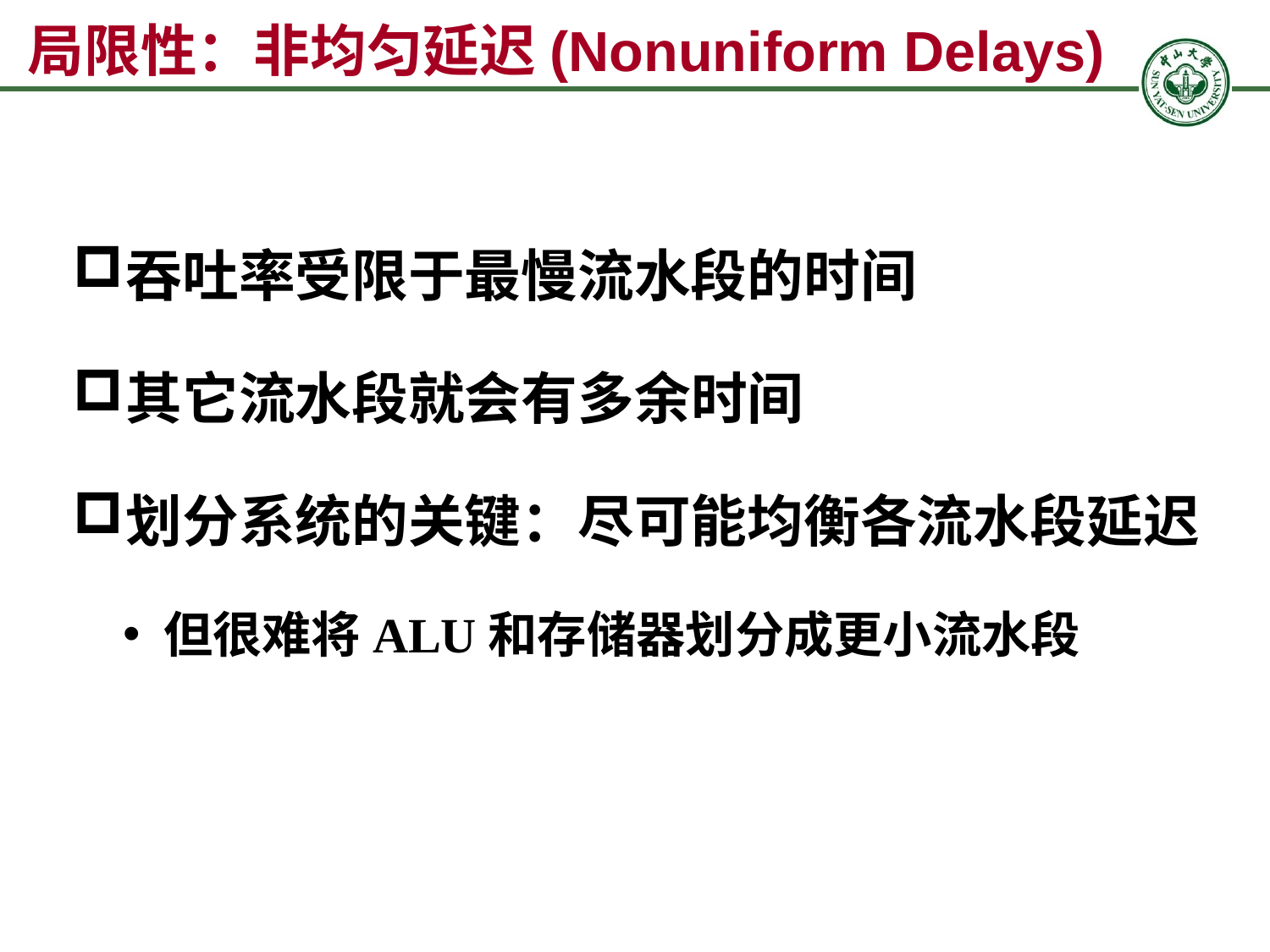

# 局限性：非均匀延迟(Nonuniform Delays)
吞吐率受限于最慢流水段的时间
其它流水段就会有多余时间
划分系统的关键：尽可能均衡各流水段延迟
 但很难将ALU和存储器划分成更小流水段